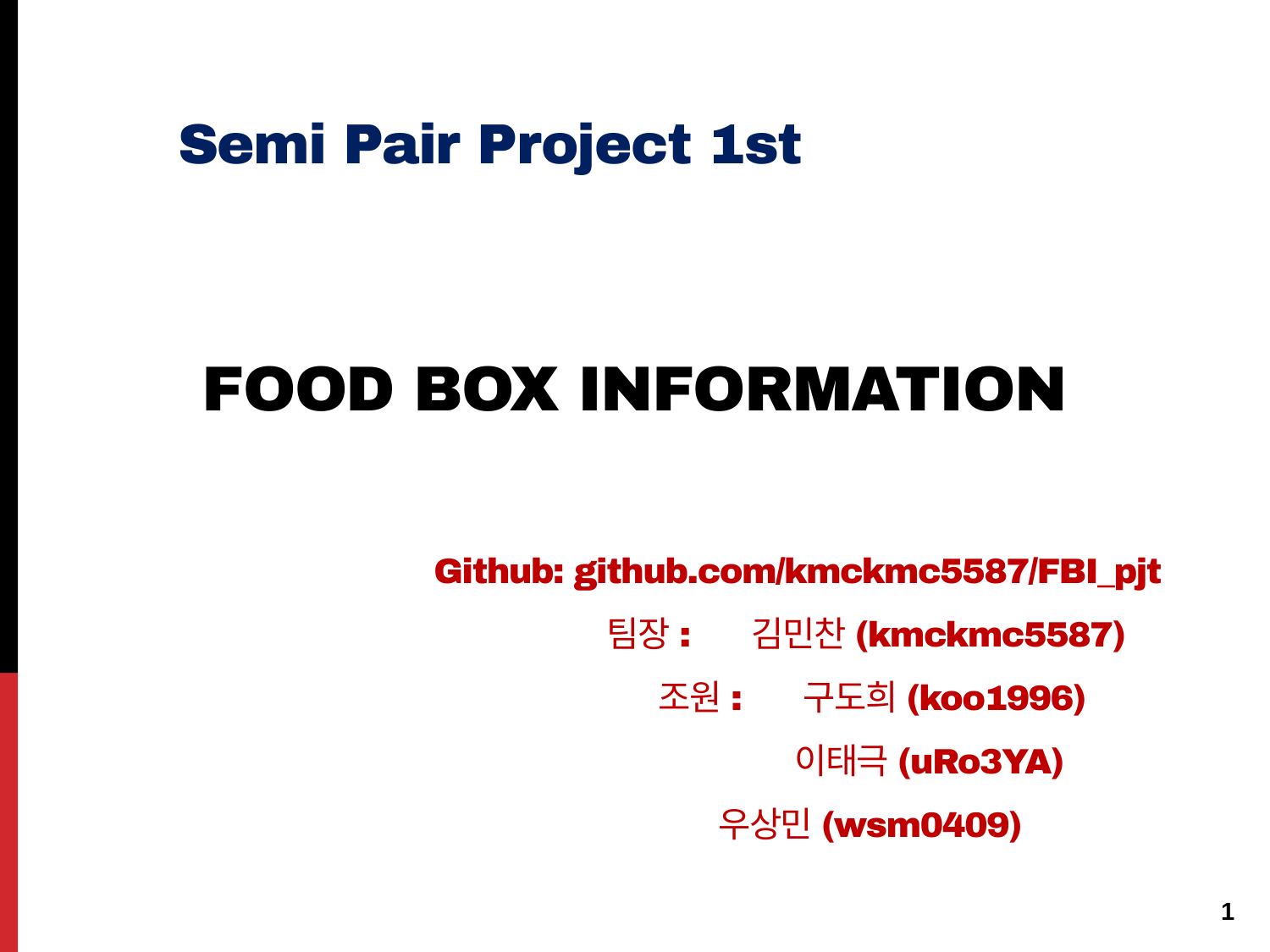

# Semi Pair Project 1st
FOOD box Information
Github: github.com/kmckmc5587/FBI_pjt
                           팀장:     김민찬(kmckmc5587)
                           조원:     구도희(koo1996)
                                        이태극(uRo3YA)
                                        우상민(wsm0409)
1